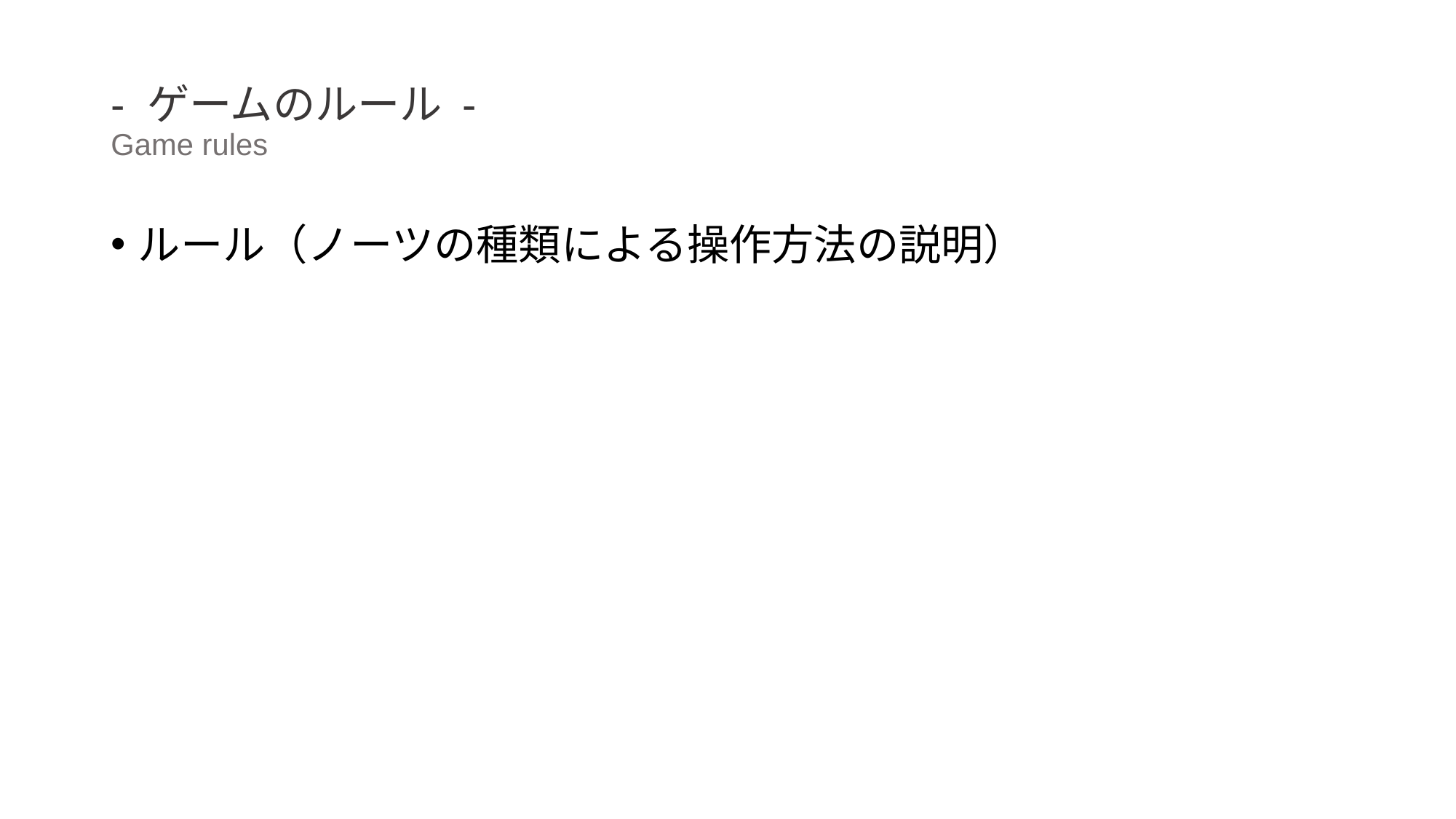

# - ゲームのルール - Game rules
ルール（ノーツの種類による操作方法の説明）